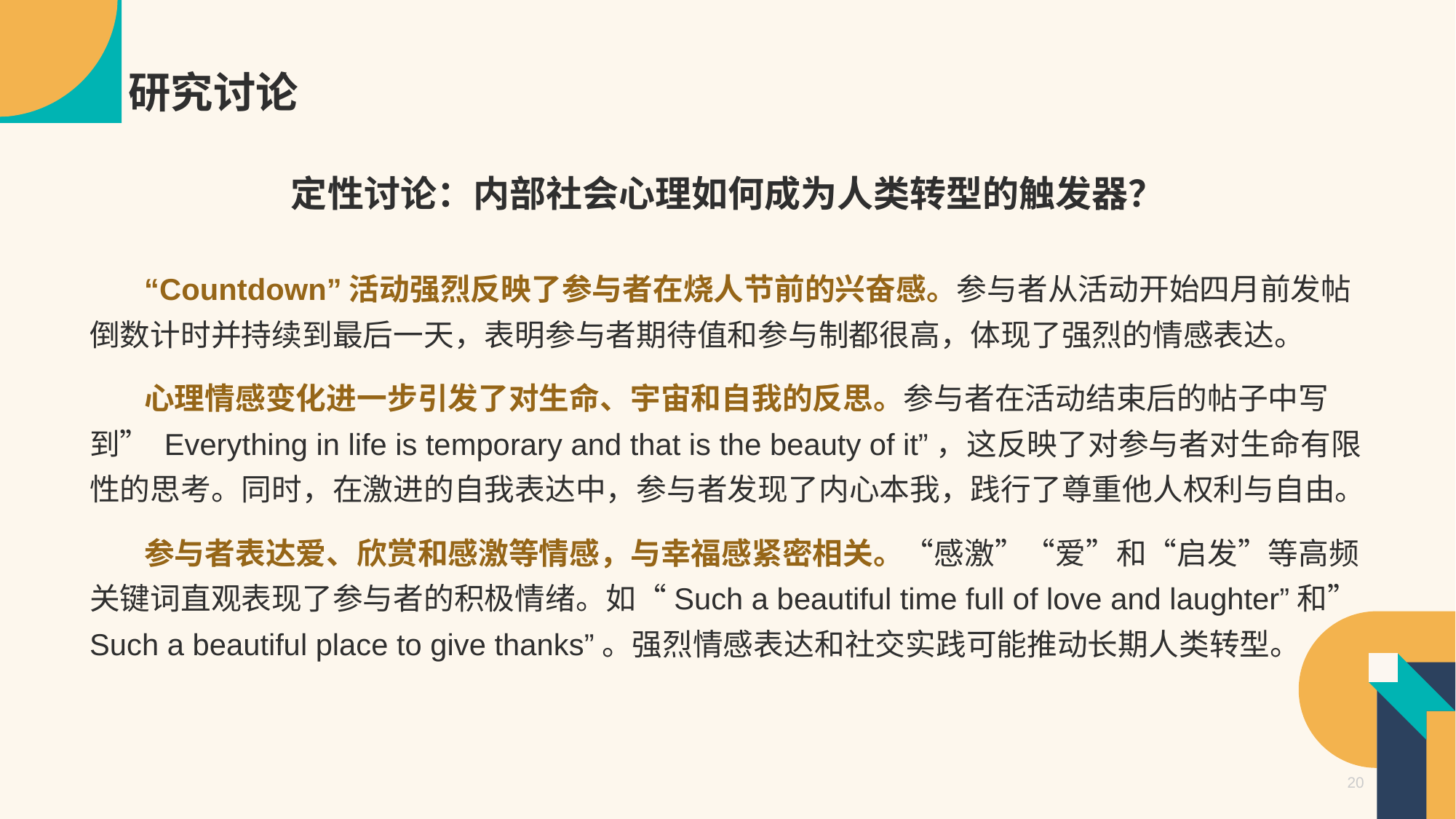

# 研究讨论
定性讨论：内部社会心理如何成为人类转型的触发器？
“Countdown”活动强烈反映了参与者在烧人节前的兴奋感。参与者从活动开始四月前发帖倒数计时并持续到最后一天，表明参与者期待值和参与制都很高，体现了强烈的情感表达。
心理情感变化进一步引发了对生命、宇宙和自我的反思。参与者在活动结束后的帖子中写到” Everything in life is temporary and that is the beauty of it”，这反映了对参与者对生命有限性的思考。同时，在激进的自我表达中，参与者发现了内心本我，践行了尊重他人权利与自由。
参与者表达爱、欣赏和感激等情感，与幸福感紧密相关。“感激”“爱”和“启发”等高频关键词直观表现了参与者的积极情绪。如“Such a beautiful time full of love and laughter”和” Such a beautiful place to give thanks”。强烈情感表达和社交实践可能推动长期人类转型。
20